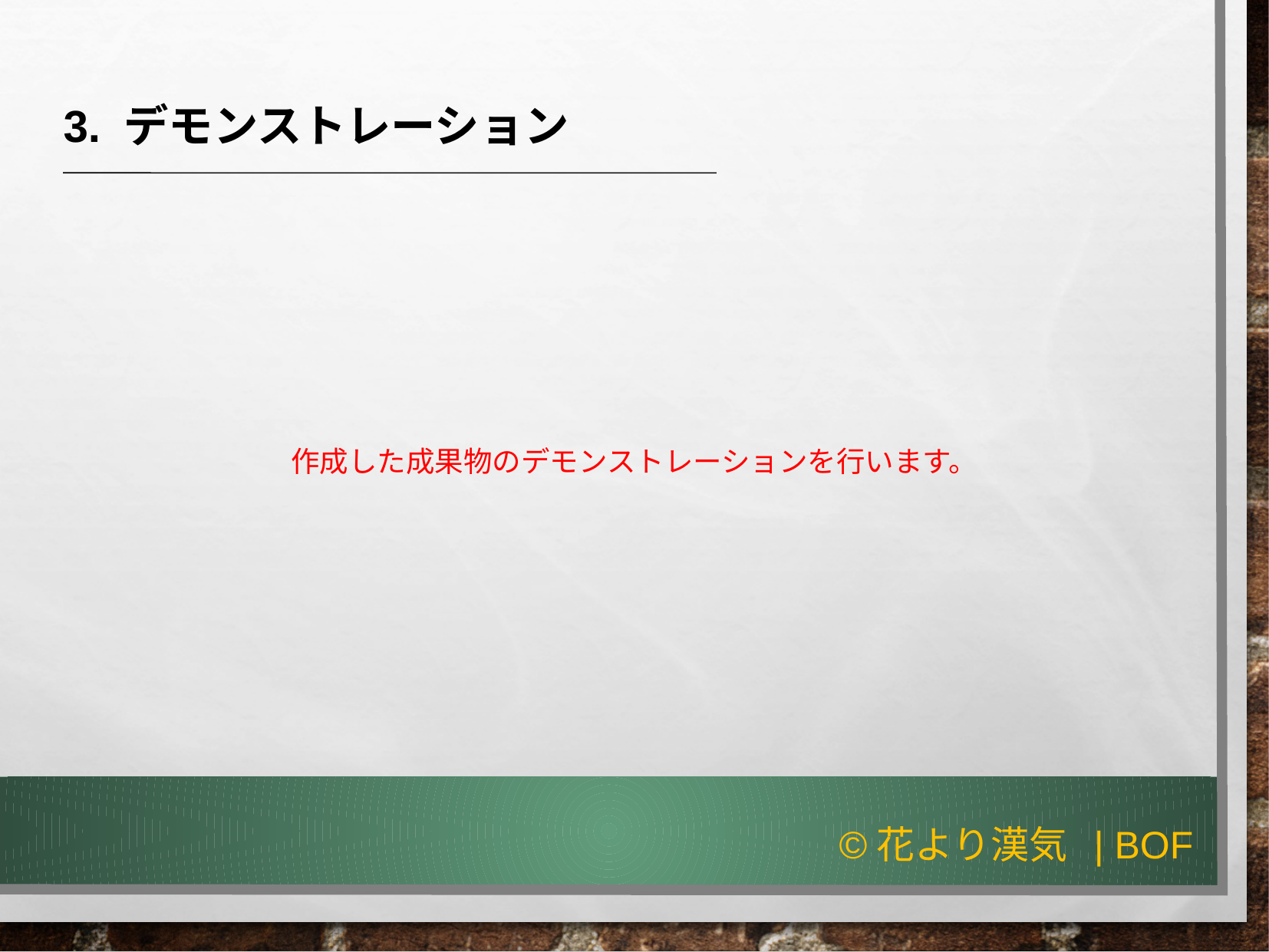

3. デモンストレーション

作成した成果物のデモンストレーションを行います。
©花より漢気  | BOF